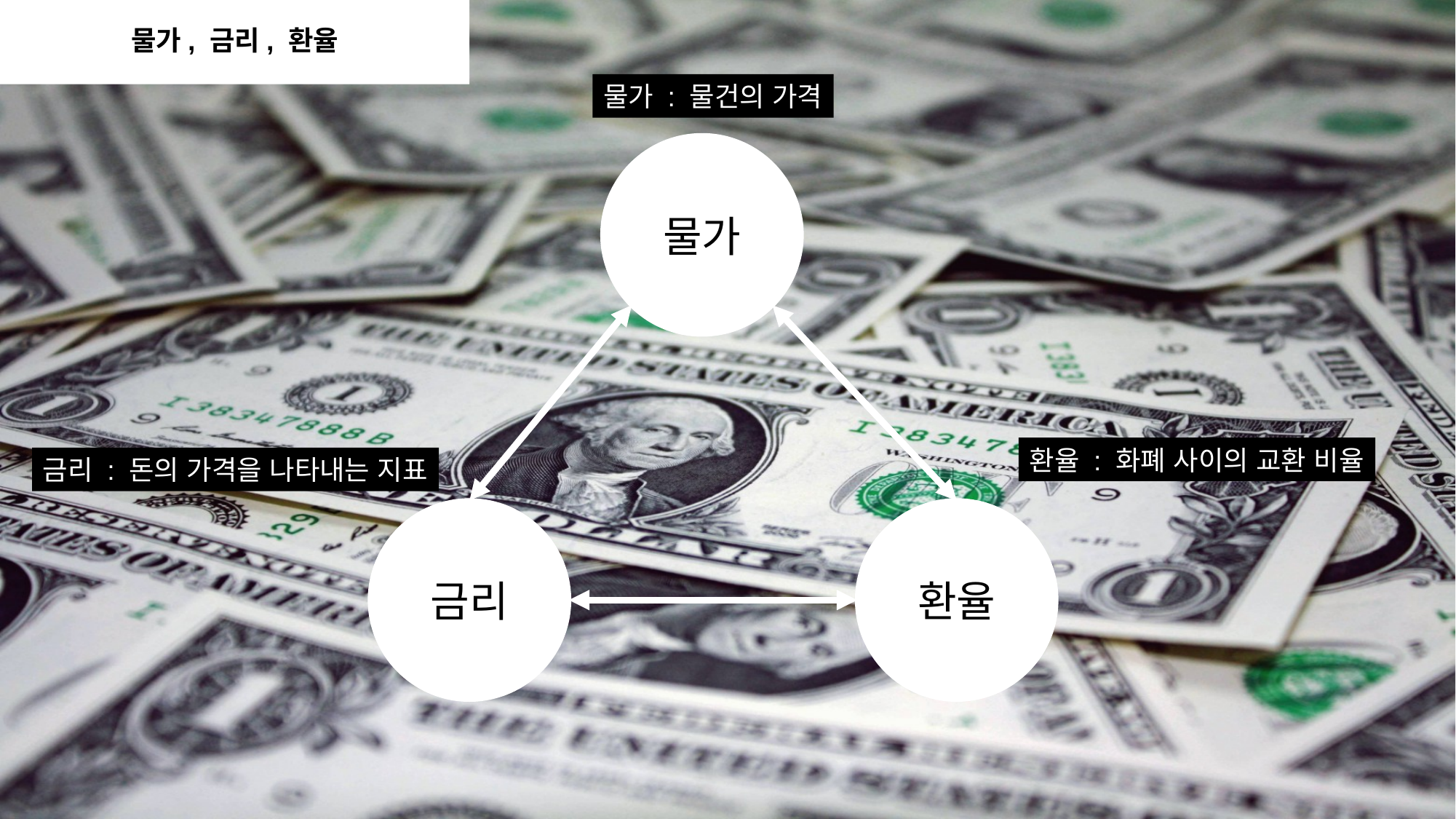

물가, 금리, 환율
물가 : 물건의 가격
물가
환율 : 화폐 사이의 교환 비율
금리 : 돈의 가격을 나타내는 지표
환율
금리